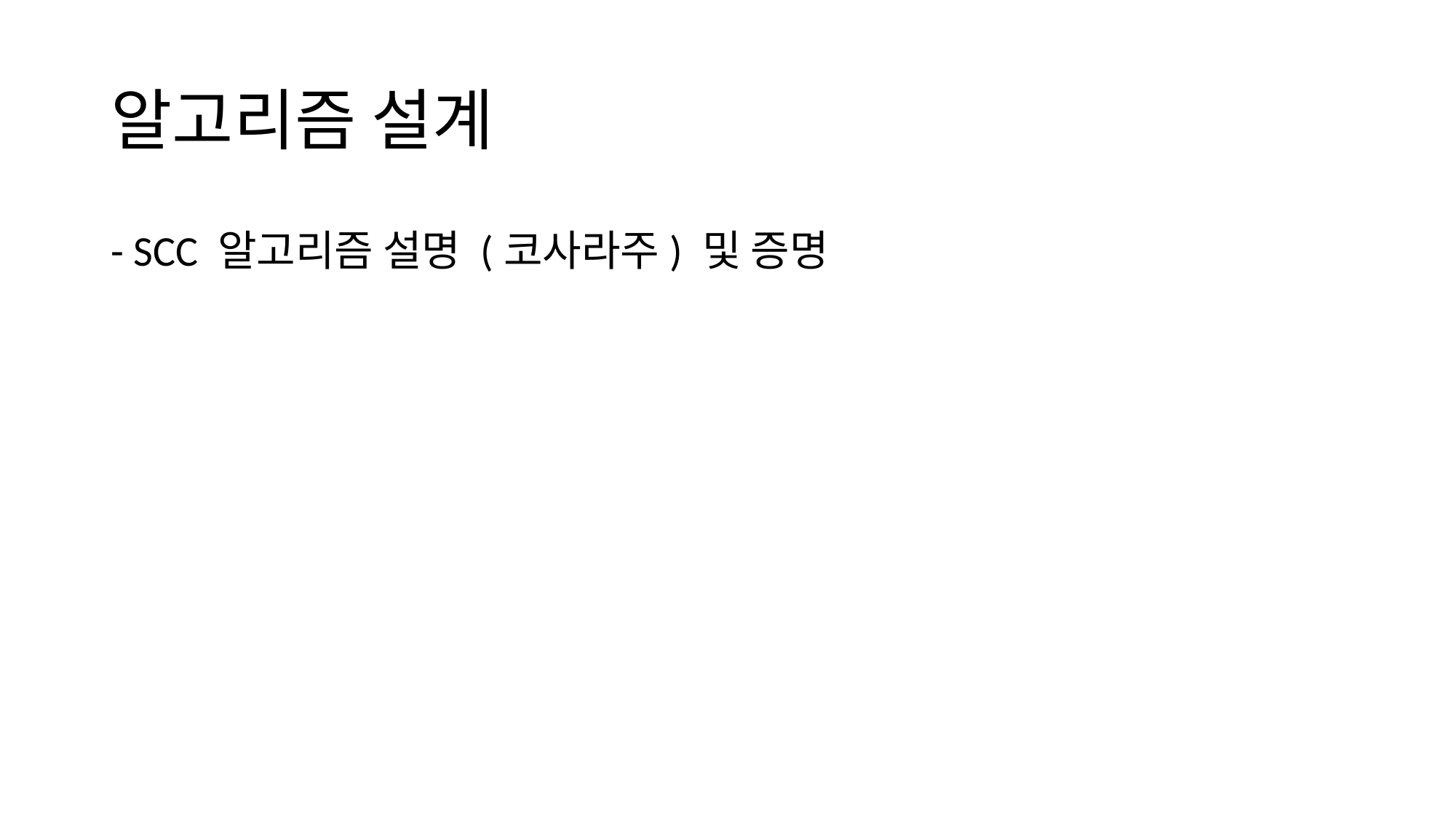

알고리즘 설계
- SCC 알고리즘 설명 (코사라주) 및 증명